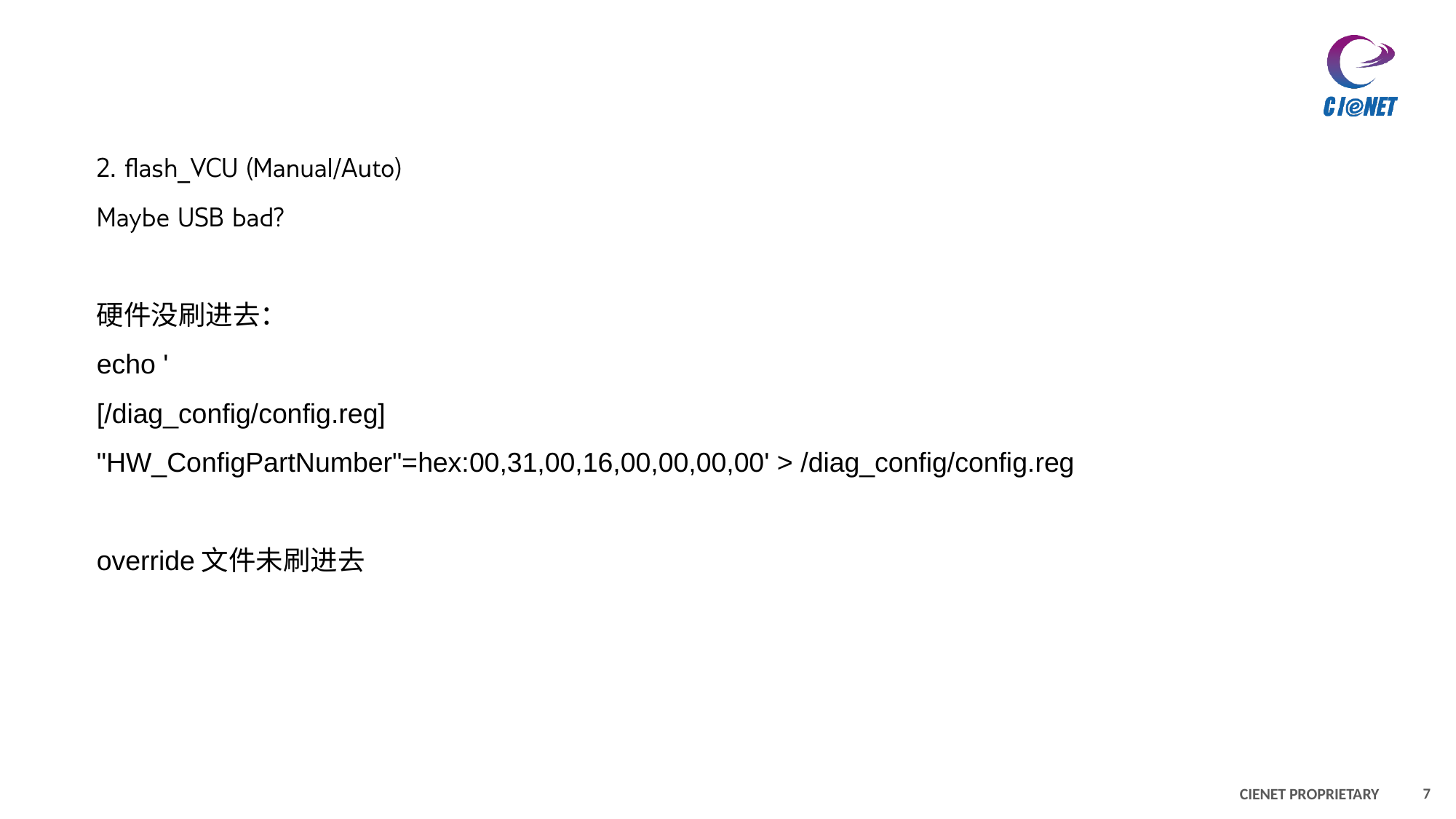

2. flash_VCU (Manual/Auto)
Maybe USB bad?

硬件没刷进去：
echo '
[/diag_config/config.reg]
"HW_ConfigPartNumber"=hex:00,31,00,16,00,00,00,00' > /diag_config/config.reg

override文件未刷进去

7
CIENET PROPRIETARY